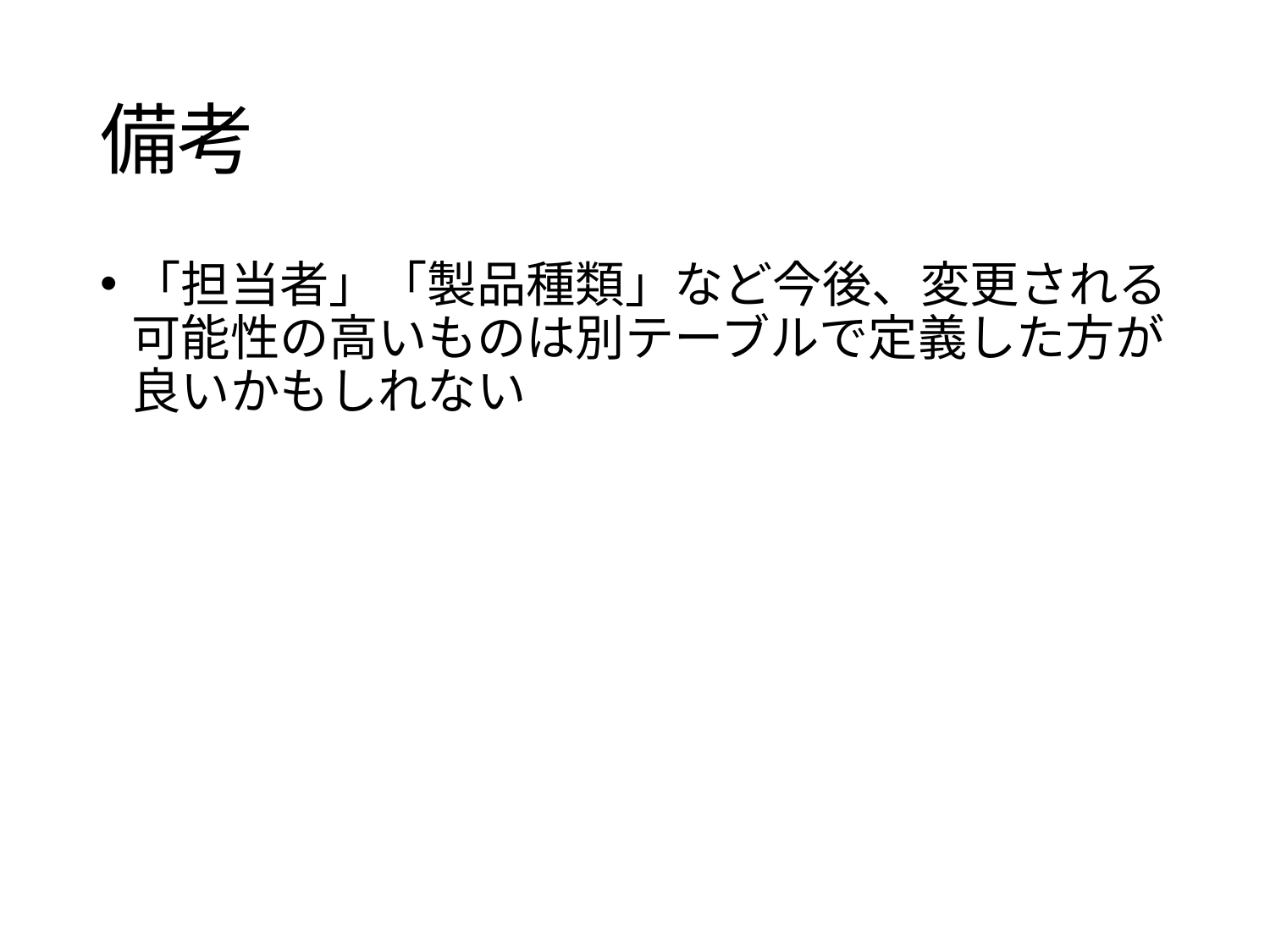

# 備考
「担当者」「製品種類」など今後、変更される可能性の高いものは別テーブルで定義した方が良いかもしれない